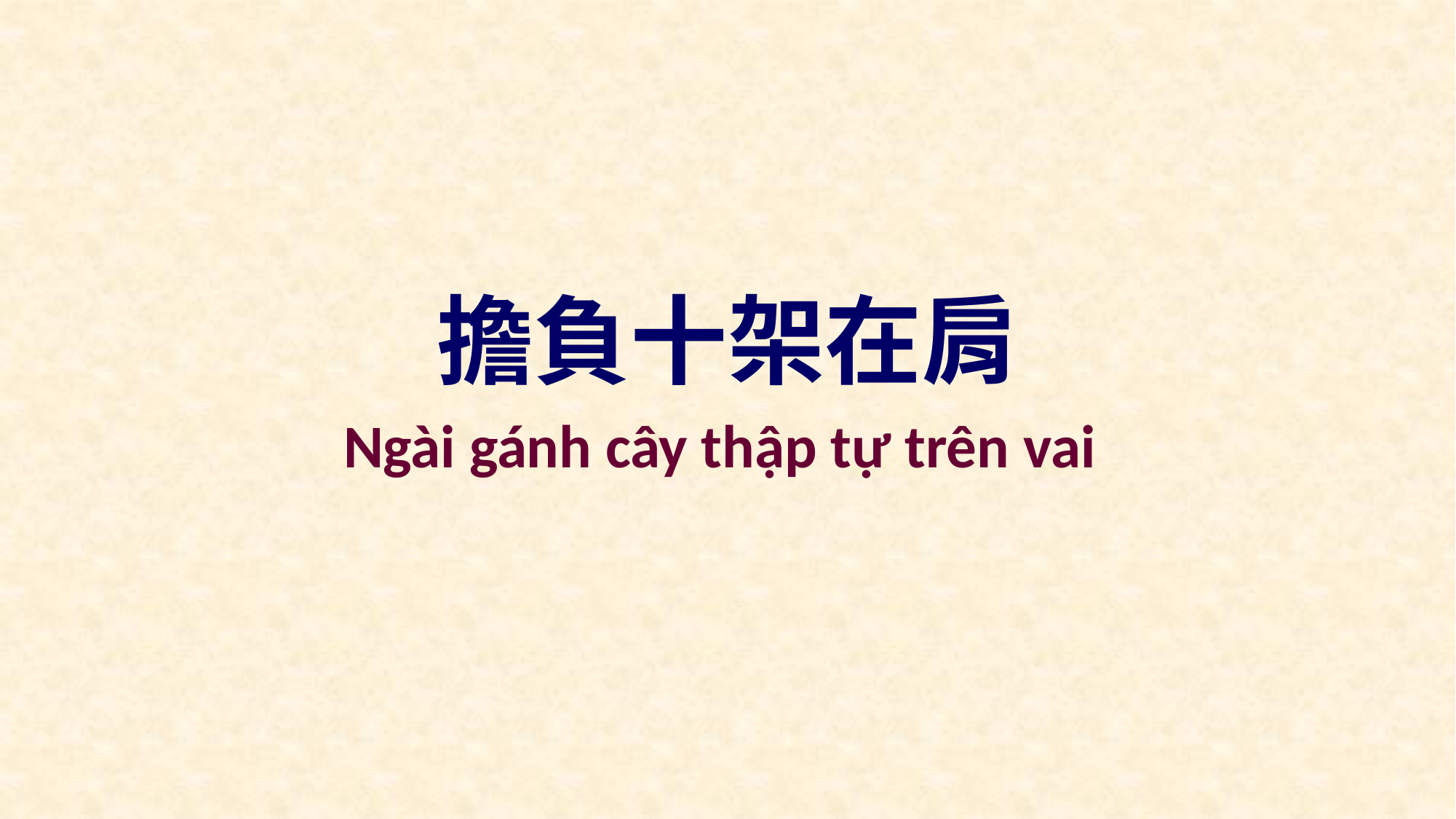

擔負十架在肩
Ngài gánh cây thập tự trên vai